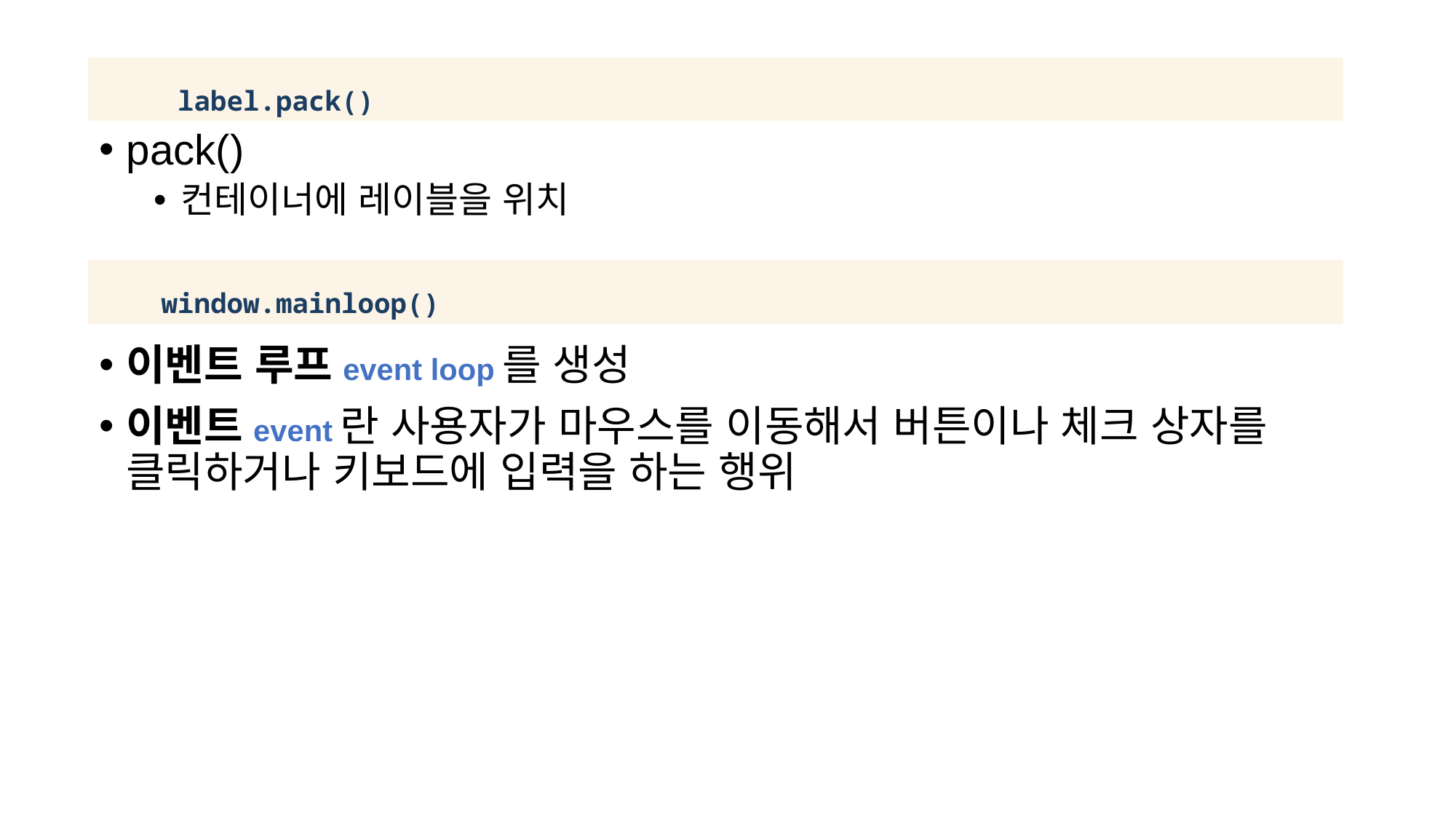

| label.pack() |
| --- |
pack()
컨테이너에 레이블을 위치

이벤트 루프event loop를 생성
이벤트event란 사용자가 마우스를 이동해서 버튼이나 체크 상자를 클릭하거나 키보드에 입력을 하는 행위

| window.mainloop() |
| --- |